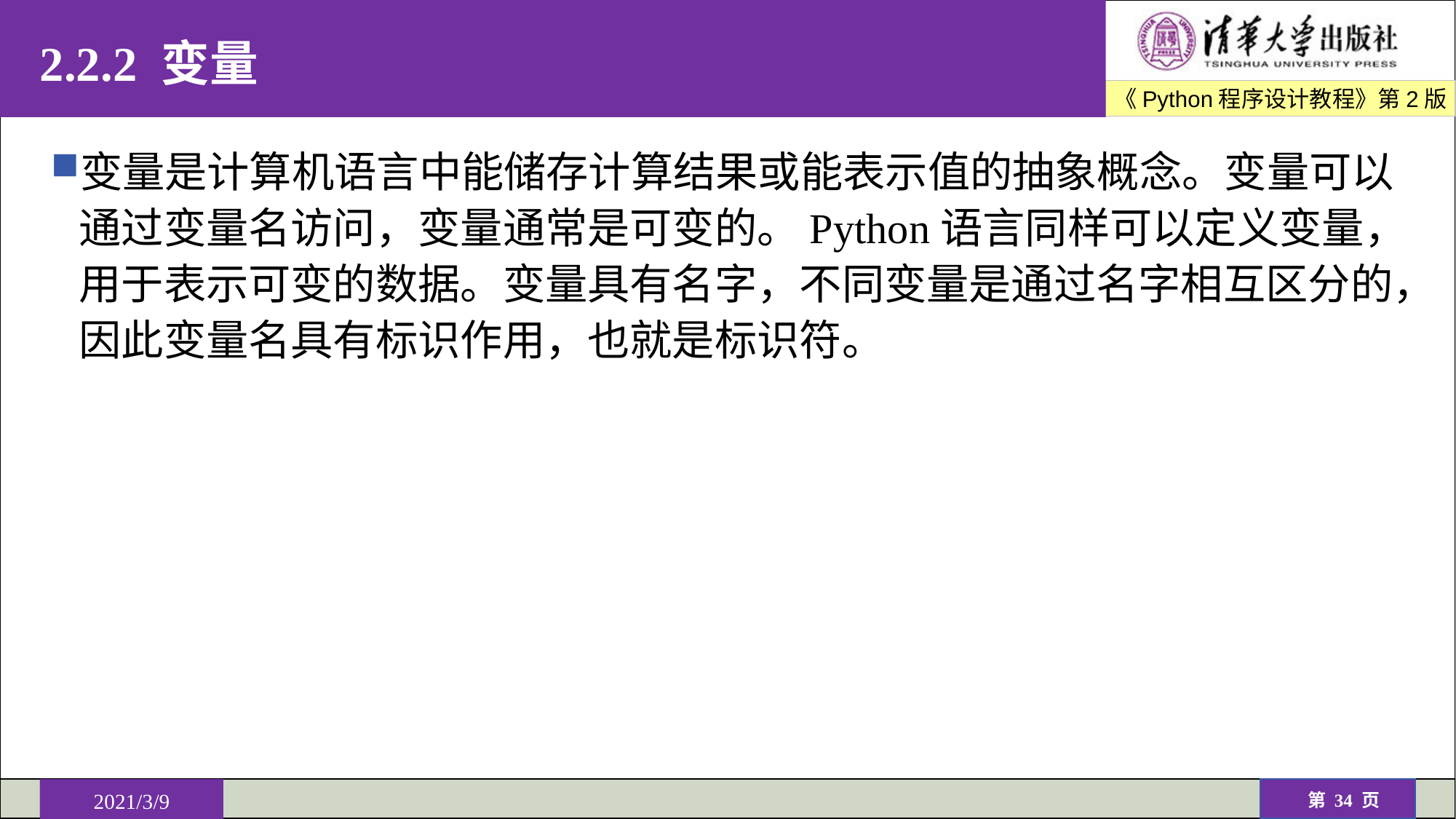

# 2.2.2 变量
变量是计算机语言中能储存计算结果或能表示值的抽象概念。变量可以通过变量名访问，变量通常是可变的。Python语言同样可以定义变量，用于表示可变的数据。变量具有名字，不同变量是通过名字相互区分的，因此变量名具有标识作用，也就是标识符。